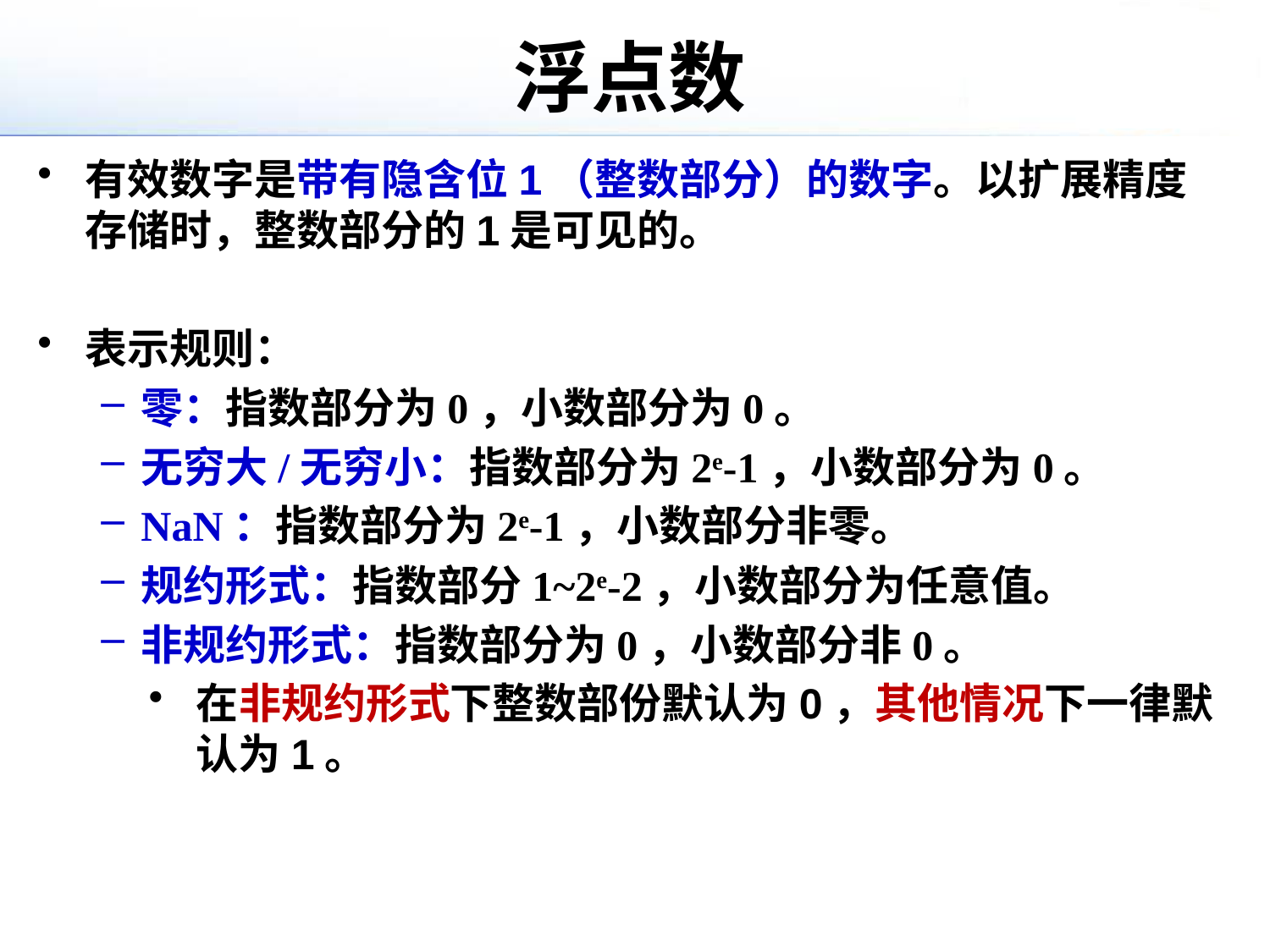

# 浮点数
有效数字是带有隐含位1（整数部分）的数字。以扩展精度存储时，整数部分的1是可见的。

表示规则：
零：指数部分为0，小数部分为0。
无穷大/无穷小：指数部分为2e-1，小数部分为0。
NaN：指数部分为2e-1，小数部分非零。
规约形式：指数部分1~2e-2，小数部分为任意值。
非规约形式：指数部分为0，小数部分非0。
在非规约形式下整数部份默认为0，其他情况下一律默认为1。